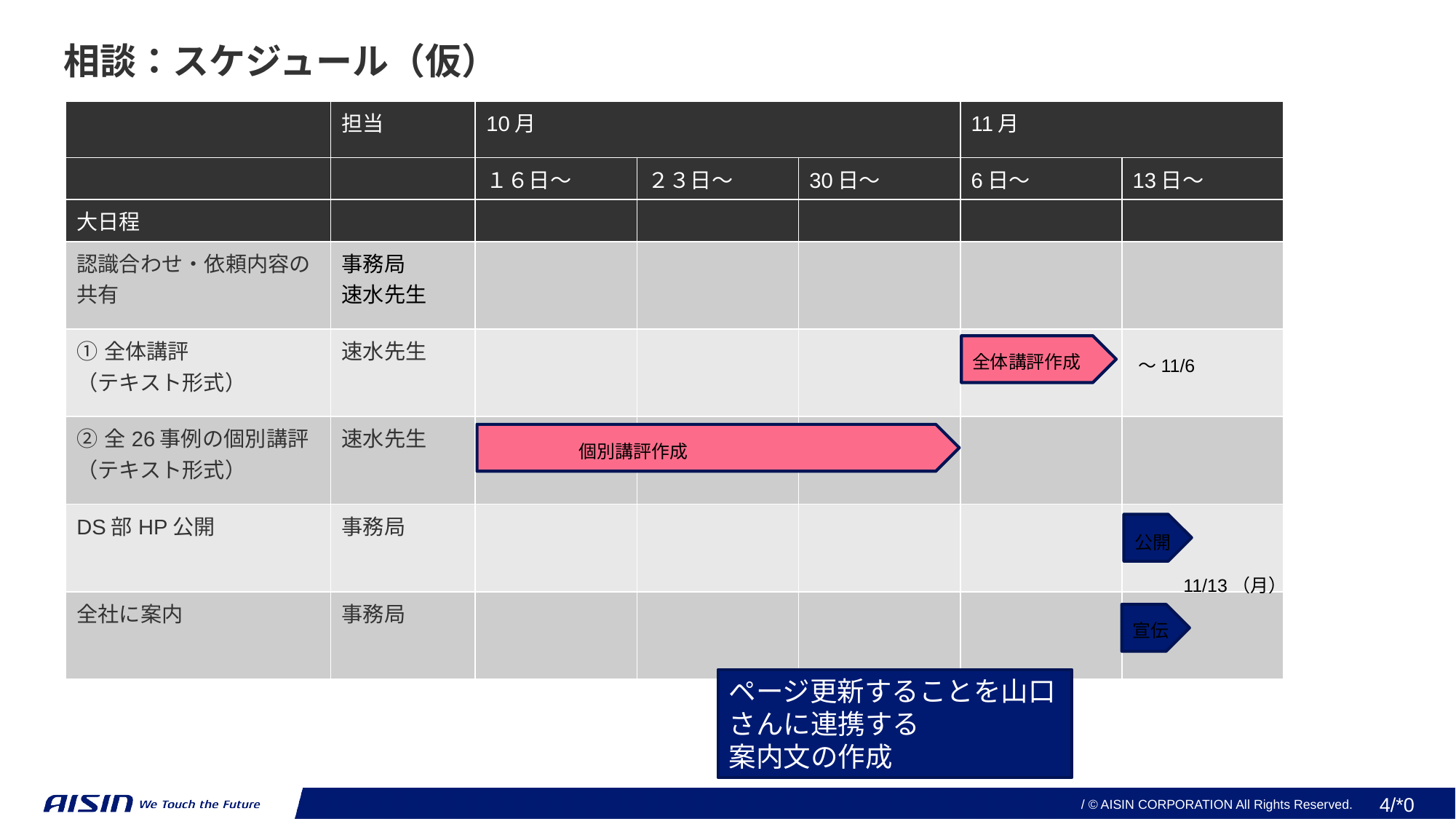

相談：スケジュール（仮）
|  | 担当 | 10月 |  |  | 11月 |  |
| --- | --- | --- | --- | --- | --- | --- |
|  |  | １６日～ | ２３日～ | 30日～ | 6日～ | 13日～ |
| 大日程 |  |  |  |  |  |  |
| 認識合わせ・依頼内容の共有 | 事務局 速水先生 |  |  |  |  |  |
| ➀全体講評 （テキスト形式） | 速水先生 |  |  |  |  |  |
| ➁全26事例の個別講評 （テキスト形式） | 速水先生 |  |  |  |  |  |
| DS部HP公開 | 事務局 |  |  |  |  |  |
| 全社に案内 | 事務局 |  |  |  |  |  |

全体講評作成
～11/6

個別講評作成

公開
11/13（月）

宣伝
ページ更新することを山口さんに連携する
案内文の作成